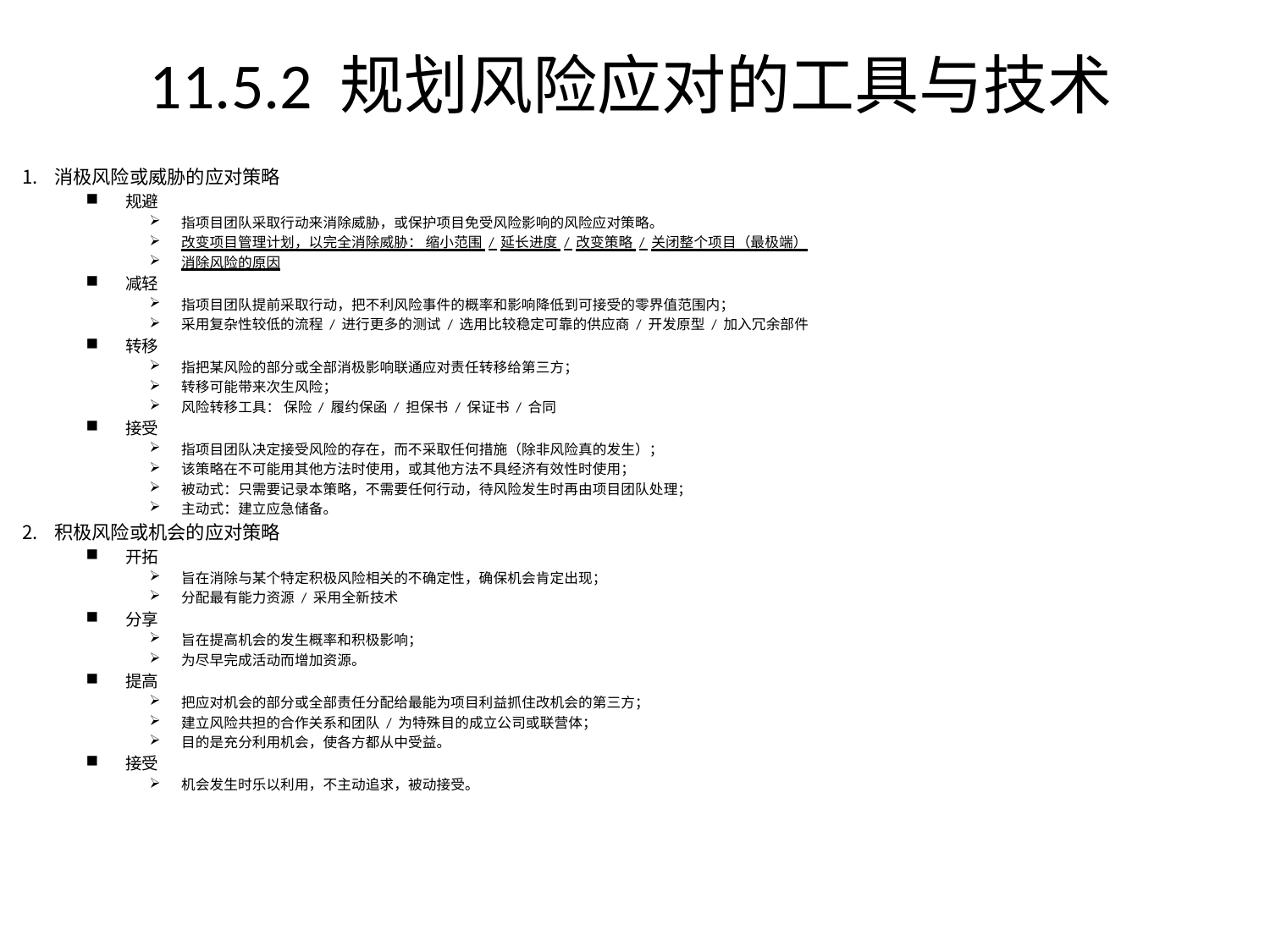

# 11.5.2 规划风险应对的工具与技术
消极风险或威胁的应对策略
规避
指项目团队采取行动来消除威胁，或保护项目免受风险影响的风险应对策略。
改变项目管理计划，以完全消除威胁： 缩小范围 / 延长进度 / 改变策略 / 关闭整个项目（最极端）
消除风险的原因
减轻
指项目团队提前采取行动，把不利风险事件的概率和影响降低到可接受的零界值范围内；
采用复杂性较低的流程 / 进行更多的测试 / 选用比较稳定可靠的供应商 / 开发原型 / 加入冗余部件
转移
指把某风险的部分或全部消极影响联通应对责任转移给第三方；
转移可能带来次生风险；
风险转移工具： 保险 / 履约保函 / 担保书 / 保证书 / 合同
接受
指项目团队决定接受风险的存在，而不采取任何措施（除非风险真的发生）；
该策略在不可能用其他方法时使用，或其他方法不具经济有效性时使用；
被动式：只需要记录本策略，不需要任何行动，待风险发生时再由项目团队处理；
主动式：建立应急储备。
积极风险或机会的应对策略
开拓
旨在消除与某个特定积极风险相关的不确定性，确保机会肯定出现；
分配最有能力资源 / 采用全新技术
分享
旨在提高机会的发生概率和积极影响；
为尽早完成活动而增加资源。
提高
把应对机会的部分或全部责任分配给最能为项目利益抓住改机会的第三方；
建立风险共担的合作关系和团队 / 为特殊目的成立公司或联营体；
目的是充分利用机会，使各方都从中受益。
接受
机会发生时乐以利用，不主动追求，被动接受。